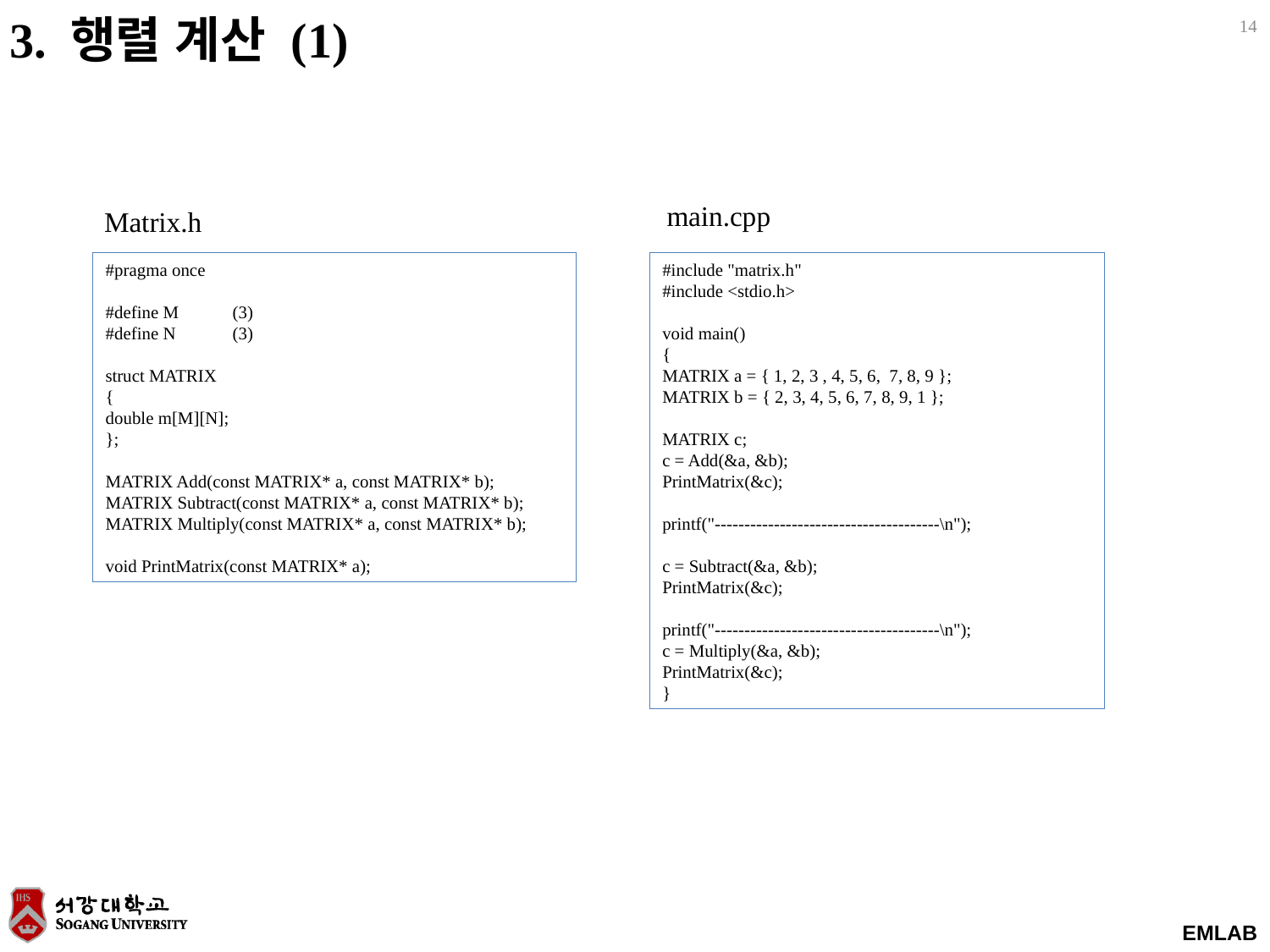

14
3. 행렬 계산 (1)
main.cpp
Matrix.h
#pragma once

#define M	(3)
#define N	(3)

struct MATRIX
{
double m[M][N];
};

MATRIX Add(const MATRIX* a, const MATRIX* b);
MATRIX Subtract(const MATRIX* a, const MATRIX* b);
MATRIX Multiply(const MATRIX* a, const MATRIX* b);

void PrintMatrix(const MATRIX* a);
#include "matrix.h"
#include <stdio.h>

void main()
{
MATRIX a = { 1, 2, 3 , 4, 5, 6,  7, 8, 9 };
MATRIX b = { 2, 3, 4, 5, 6, 7, 8, 9, 1 };

MATRIX c;
c = Add(&a, &b);
PrintMatrix(&c);

printf("--------------------------------------\n");

c = Subtract(&a, &b);
PrintMatrix(&c);

printf("--------------------------------------\n");
c = Multiply(&a, &b);
PrintMatrix(&c);
}